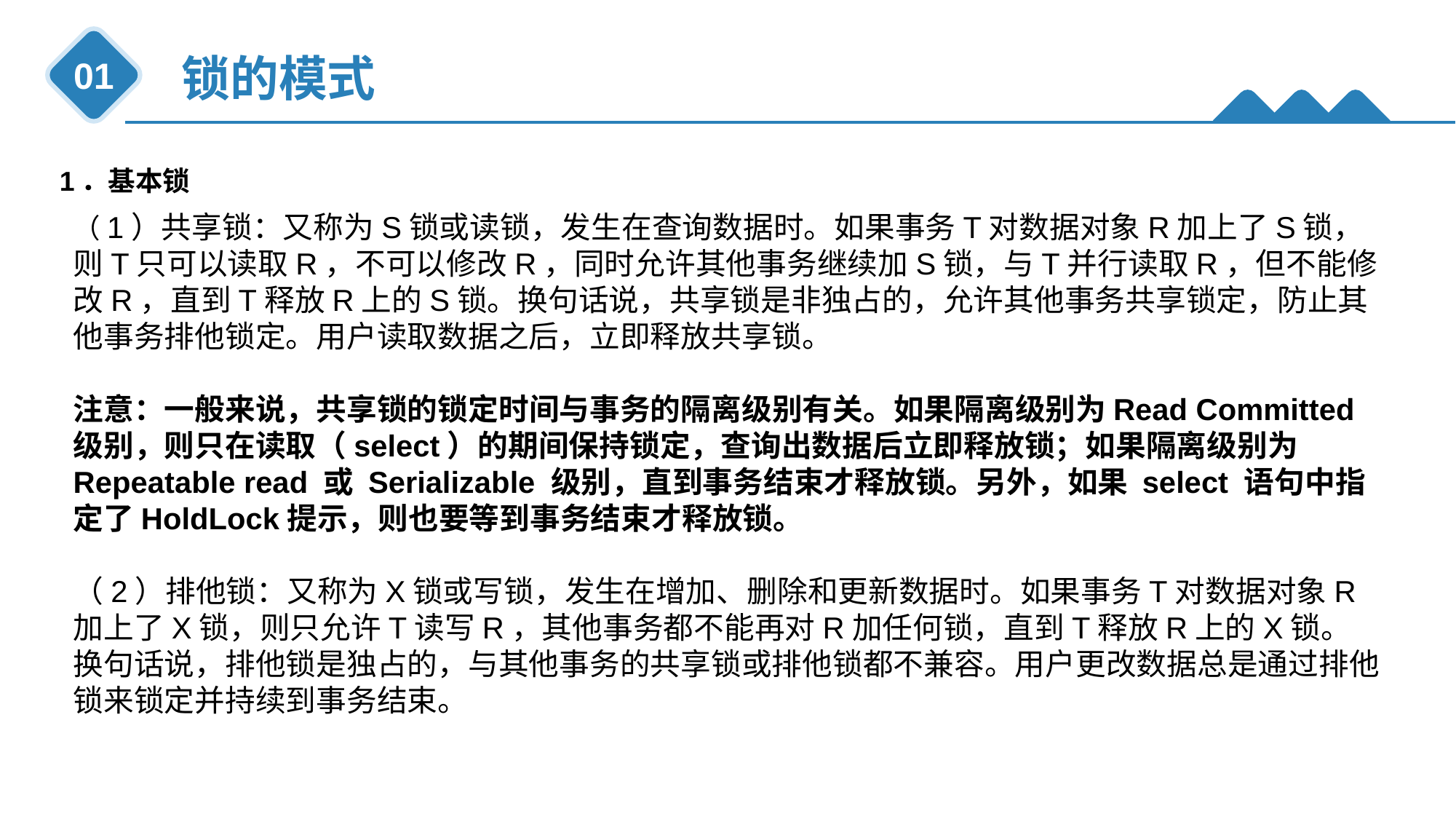

锁的模式
01

1．基本锁
（1）共享锁：又称为S锁或读锁，发生在查询数据时。如果事务T对数据对象R加上了S锁，则T只可以读取R，不可以修改R，同时允许其他事务继续加S锁，与T并行读取R，但不能修改R，直到T释放R上的S锁。换句话说，共享锁是非独占的，允许其他事务共享锁定，防止其他事务排他锁定。用户读取数据之后，立即释放共享锁。

注意：一般来说，共享锁的锁定时间与事务的隔离级别有关。如果隔离级别为Read Committed级别，则只在读取（select）的期间保持锁定，查询出数据后立即释放锁；如果隔离级别为 Repeatable read 或 Serializable 级别，直到事务结束才释放锁。另外，如果 select 语句中指定了HoldLock提示，则也要等到事务结束才释放锁。

（2）排他锁：又称为X锁或写锁，发生在增加、删除和更新数据时。如果事务T对数据对象R加上了X锁，则只允许T读写R，其他事务都不能再对R加任何锁，直到T释放R上的X锁。换句话说，排他锁是独占的，与其他事务的共享锁或排他锁都不兼容。用户更改数据总是通过排他锁来锁定并持续到事务结束。